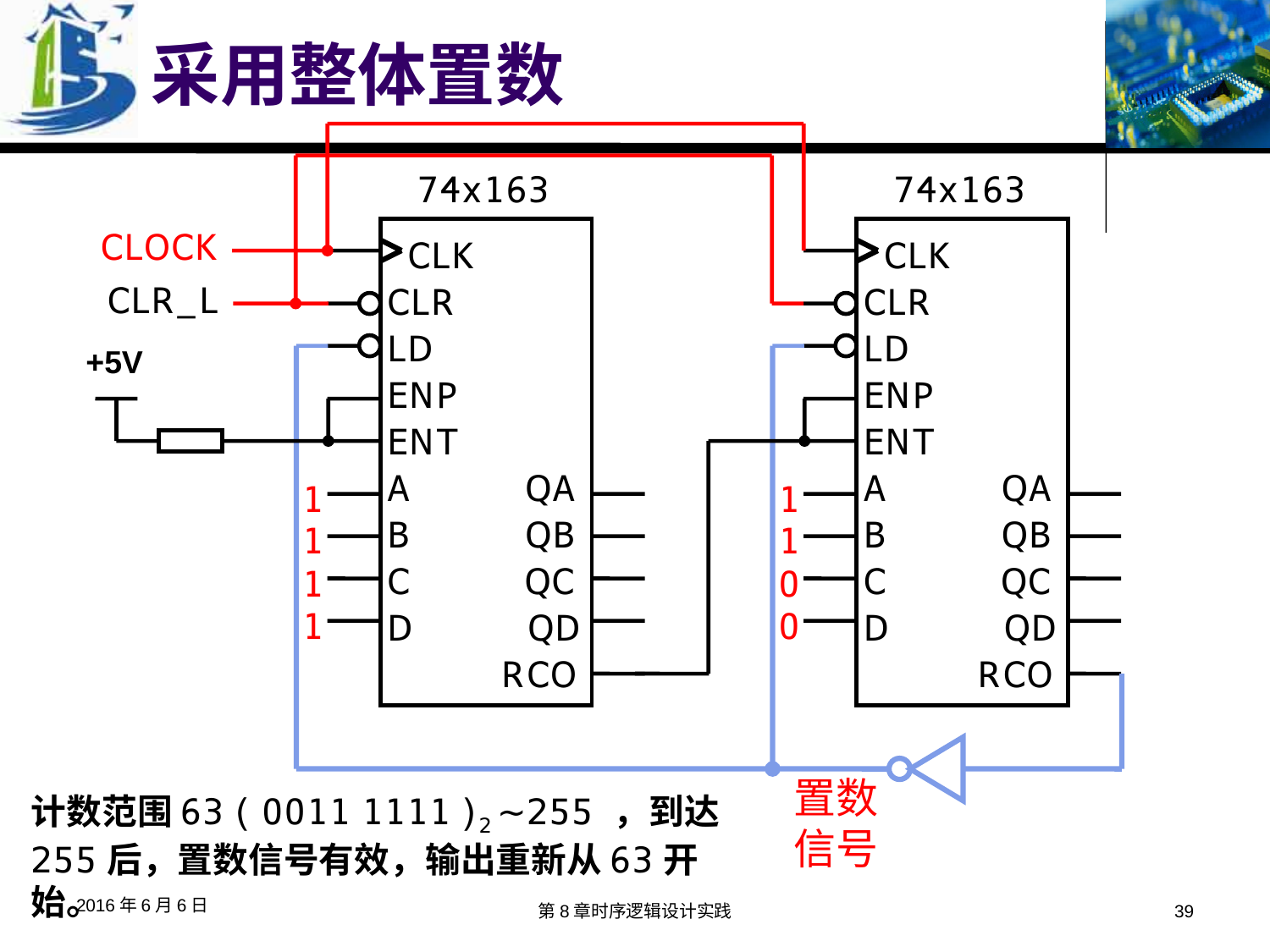

采用整体置数

CLOCK

CLR_L

74x163
  CLK
CLR
LD
ENP
ENT
A           QA
B           QB
C           QC
D           QD
           RCO

74x163
  CLK
CLR
LD
ENP
ENT
A           QA
B           QB
C           QC
D           QD
           RCO

+5V

1
1
1
1
1
1
0
0
置数信号
计数范围63 ( 0011 1111 )2 ~255 ，到达255后，置数信号有效，输出重新从63开始。
2016年6月6日
第8章时序逻辑设计实践
39